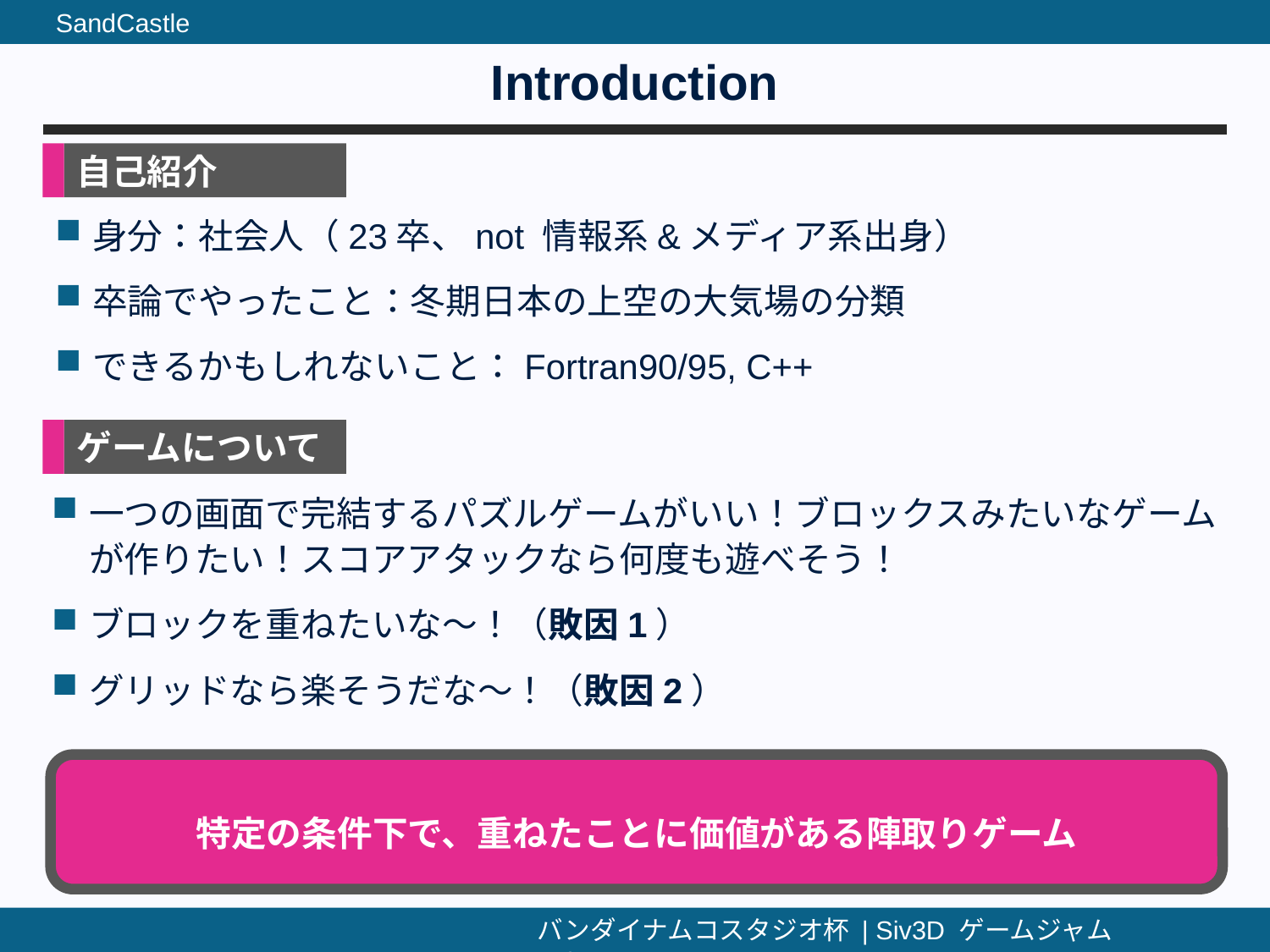

SandCastle
# Introduction

自己紹介
身分：社会人（23卒、not 情報系&メディア系出身）
卒論でやったこと：冬期日本の上空の大気場の分類
できるかもしれないこと：Fortran90/95, C++

ゲームについて
一つの画面で完結するパズルゲームがいい！ブロックスみたいなゲームが作りたい！スコアアタックなら何度も遊べそう！
ブロックを重ねたいな～！（敗因1）
グリッドなら楽そうだな～！（敗因2）
特定の条件下で、重ねたことに価値がある陣取りゲーム
バンダイナムコスタジオ杯 | Siv3D ゲームジャム　11/5